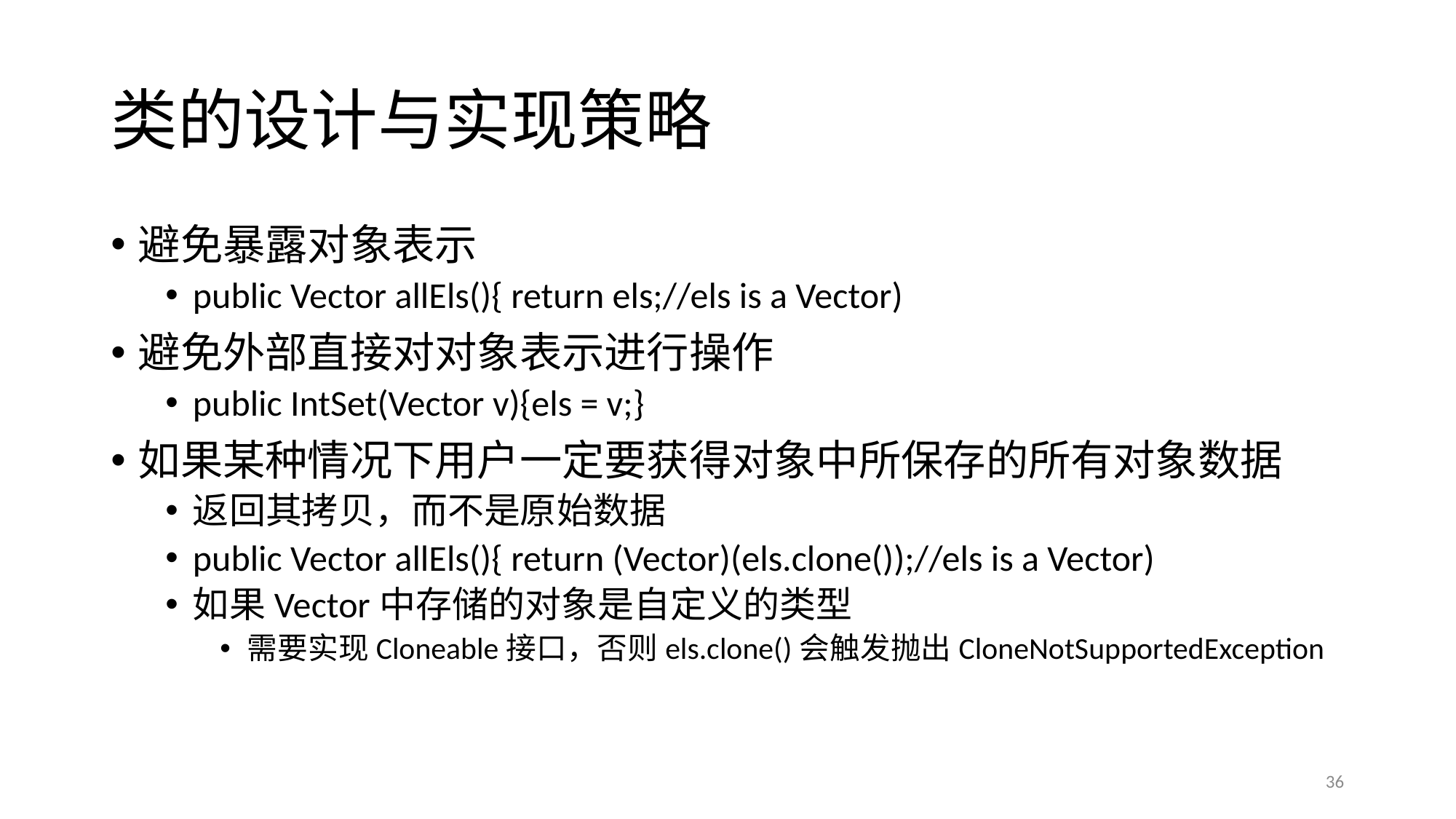

# 类的设计与实现策略
避免暴露对象表示
public Vector allEls(){ return els;//els is a Vector)
避免外部直接对对象表示进行操作
public IntSet(Vector v){els = v;}
如果某种情况下用户一定要获得对象中所保存的所有对象数据
返回其拷贝，而不是原始数据
public Vector allEls(){ return (Vector)(els.clone());//els is a Vector)
如果Vector中存储的对象是自定义的类型
需要实现Cloneable接口，否则els.clone()会触发抛出CloneNotSupportedException
36